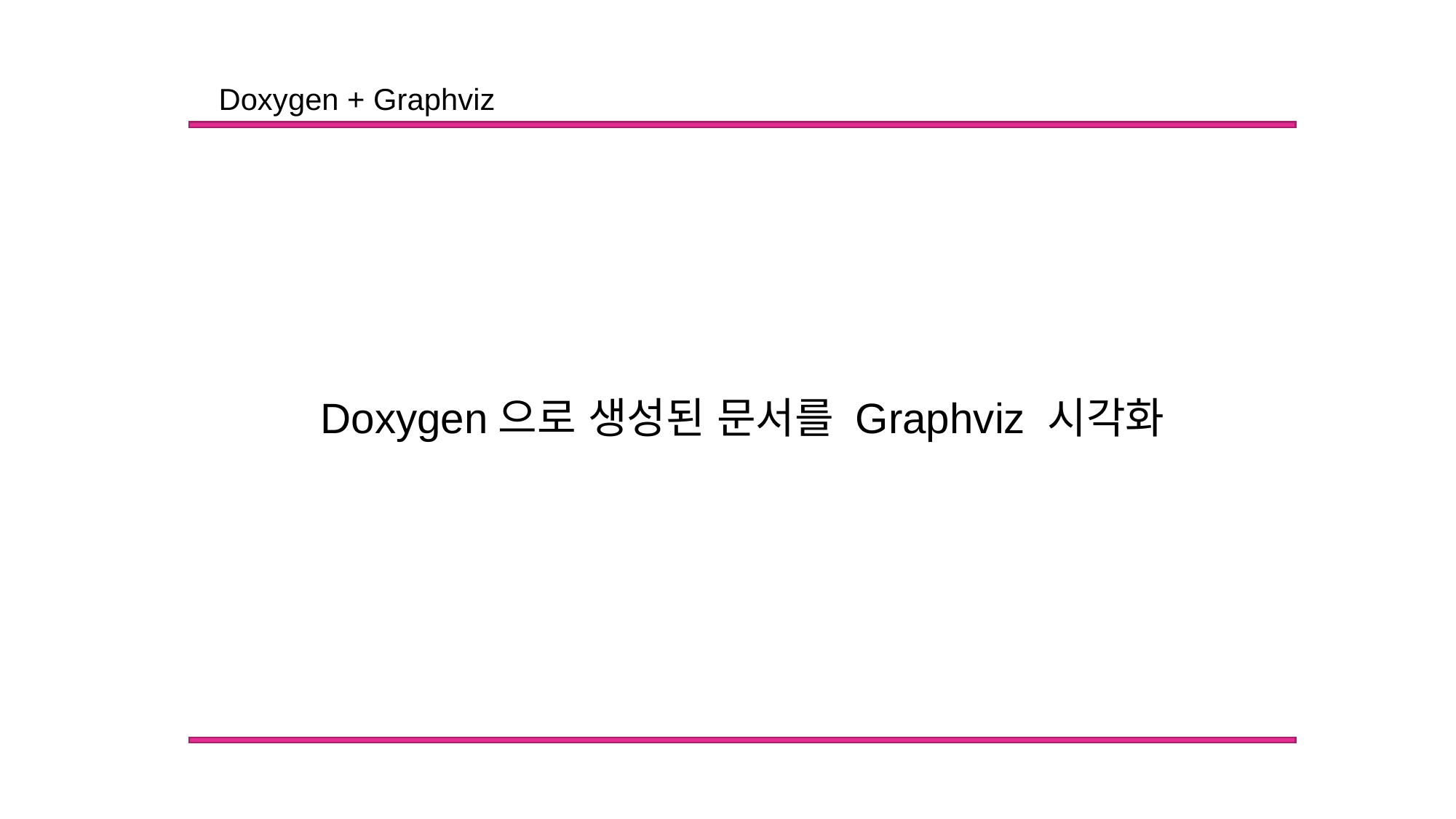

Doxygen + Graphviz

Doxygen으로 생성된 문서를 Graphviz 시각화